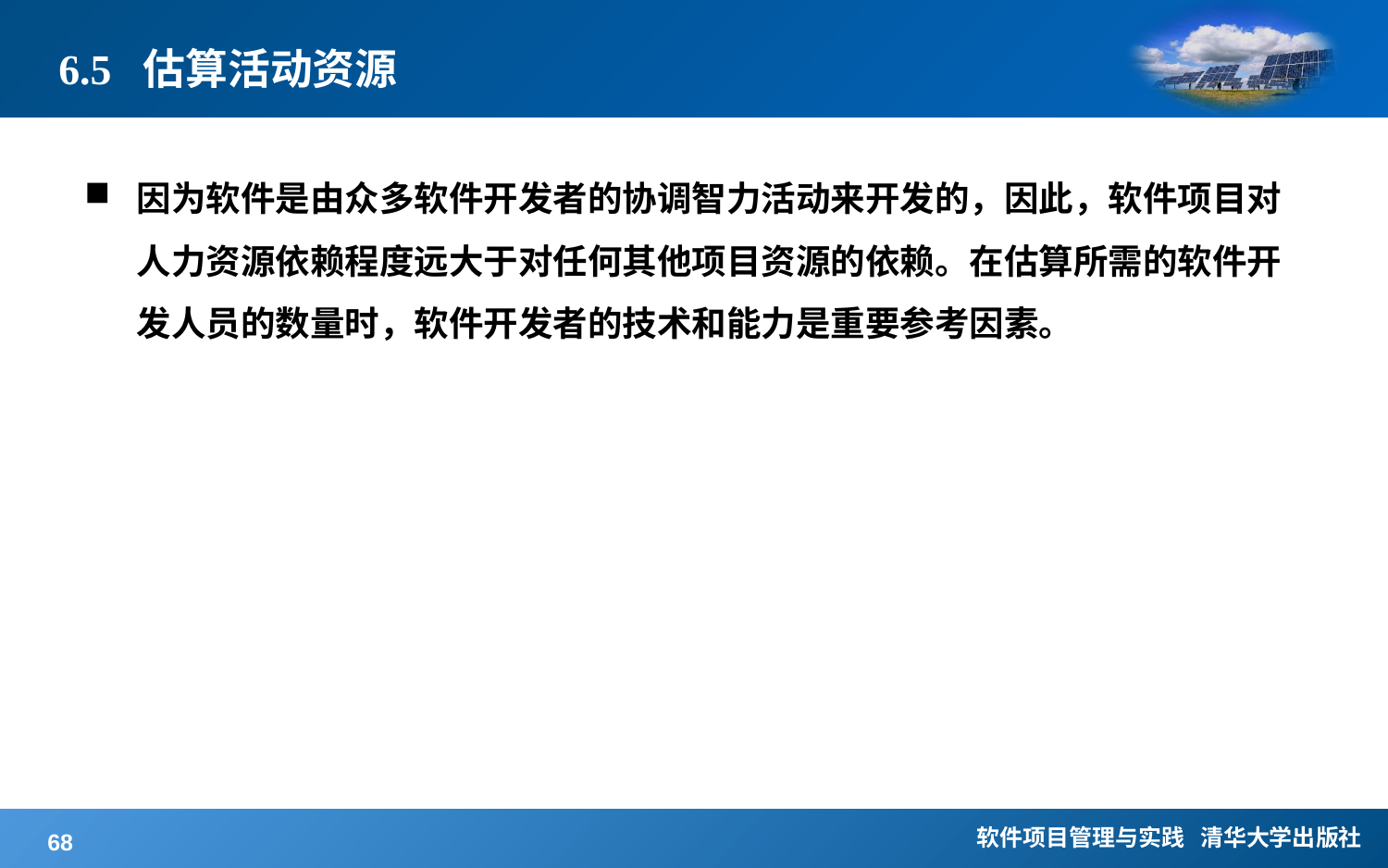

# 6.5  估算活动资源
因为软件是由众多软件开发者的协调智力活动来开发的，因此，软件项目对人力资源依赖程度远大于对任何其他项目资源的依赖。在估算所需的软件开发人员的数量时，软件开发者的技术和能力是重要参考因素。